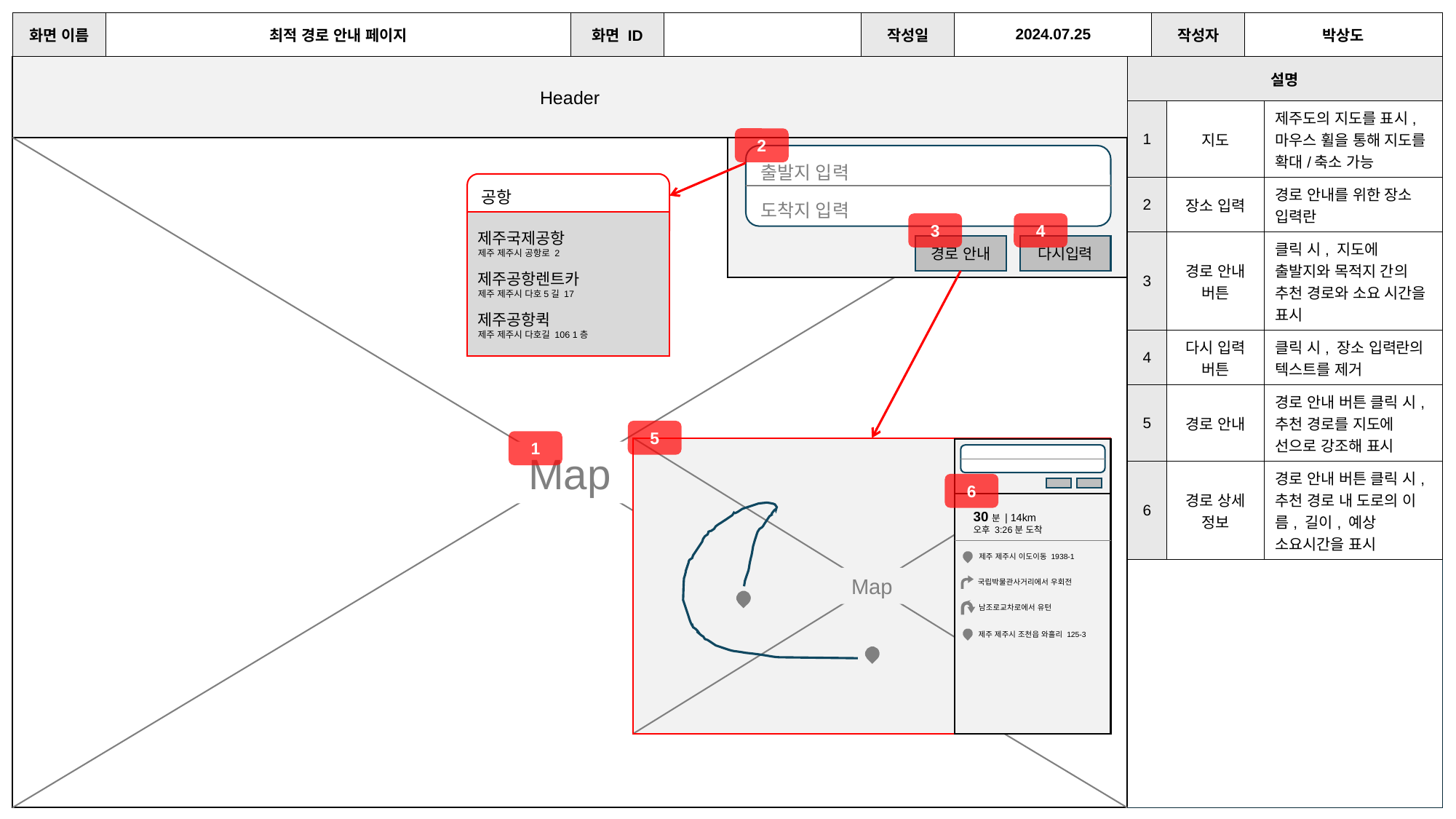

| 화면 이름 | 최적 경로 안내 페이지 | 화면 ID |  | 작성일 | 2024.07.25 | 작성자 | 박상도 |
| --- | --- | --- | --- | --- | --- | --- | --- |

Header
| 설명 |  |  |
| --- | --- | --- |
| 1 | 지도 | 제주도의 지도를 표시, 마우스 휠을 통해 지도를 확대/축소 가능 |
| 2 | 장소 입력 | 경로 안내를 위한 장소 입력란 |
| 3 | 경로 안내 버튼 | 클릭 시, 지도에 출발지와 목적지 간의 추천 경로와 소요 시간을 표시 |
| 4 | 다시 입력 버튼 | 클릭 시, 장소 입력란의 텍스트를 제거 |
| 5 | 경로 안내 | 경로 안내 버튼 클릭 시, 추천 경로를 지도에 선으로 강조해 표시 |
| 6 | 경로 상세 정보 | 경로 안내 버튼 클릭 시, 추천 경로 내 도로의 이름, 길이, 예상 소요시간을 표시 |
2

Map

출발지 입력
도착지 입력
공항

제주국제공항
제주 제주시 공항로 2

제주공항렌트카
제주 제주시 다호5길 17

제주공항퀵
제주 제주시 다호길 106 1층
3
4
경로 안내
다시입력
5
1

Map

6

30분 | 14km
오후 3:26분 도착
제주 제주시 이도이동 1938-1

국립박물관사거리에서 우회전

남조로교차로에서 유턴

제주 제주시 조천읍 와흘리 125-3